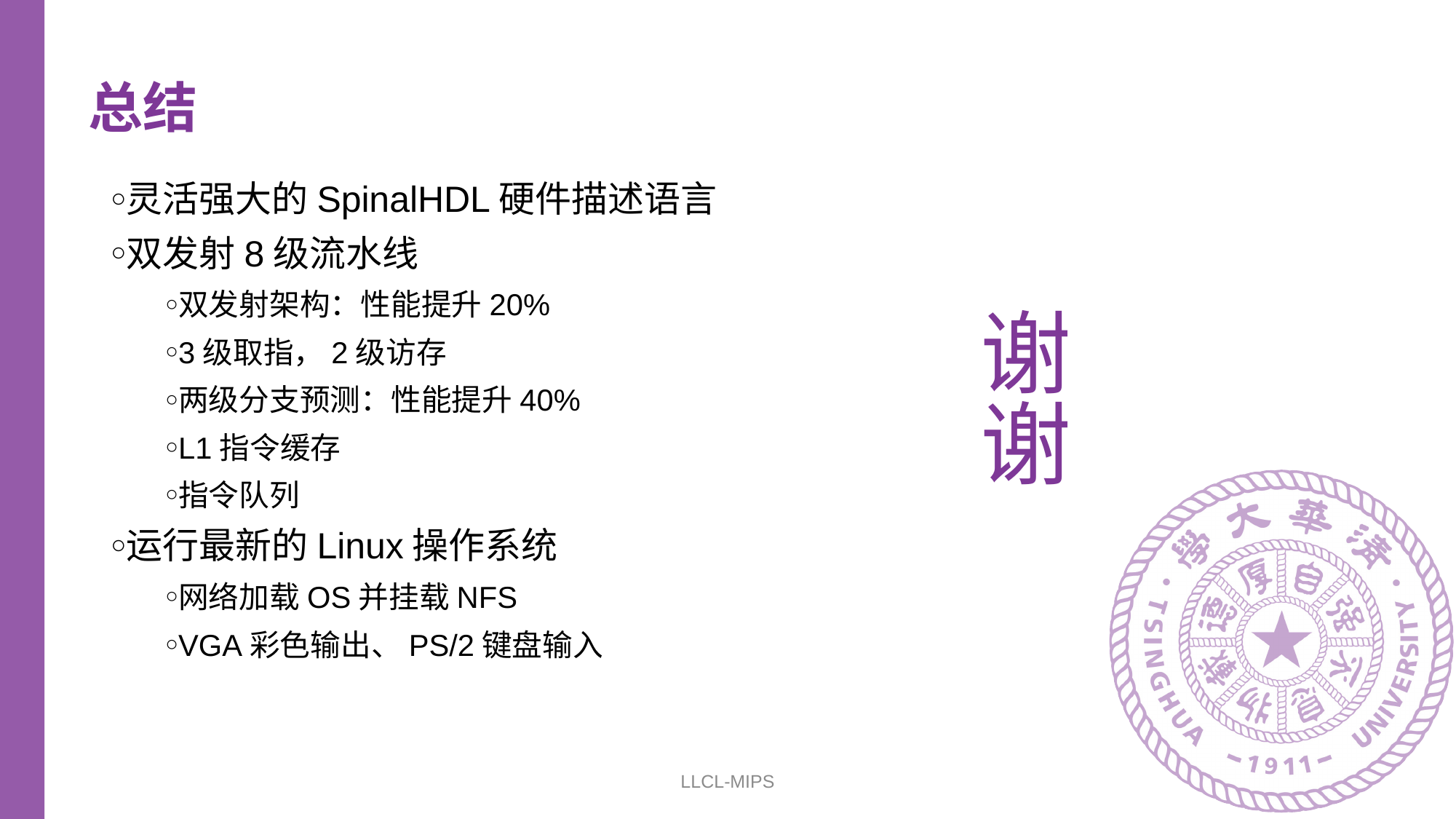

总结
# 谢谢
灵活强大的SpinalHDL硬件描述语言
双发射8级流水线
双发射架构：性能提升20%
3级取指，2级访存
两级分支预测：性能提升40%
L1指令缓存
指令队列
运行最新的Linux操作系统
网络加载OS并挂载NFS
VGA彩色输出、PS/2键盘输入

LLCL-MIPS
16